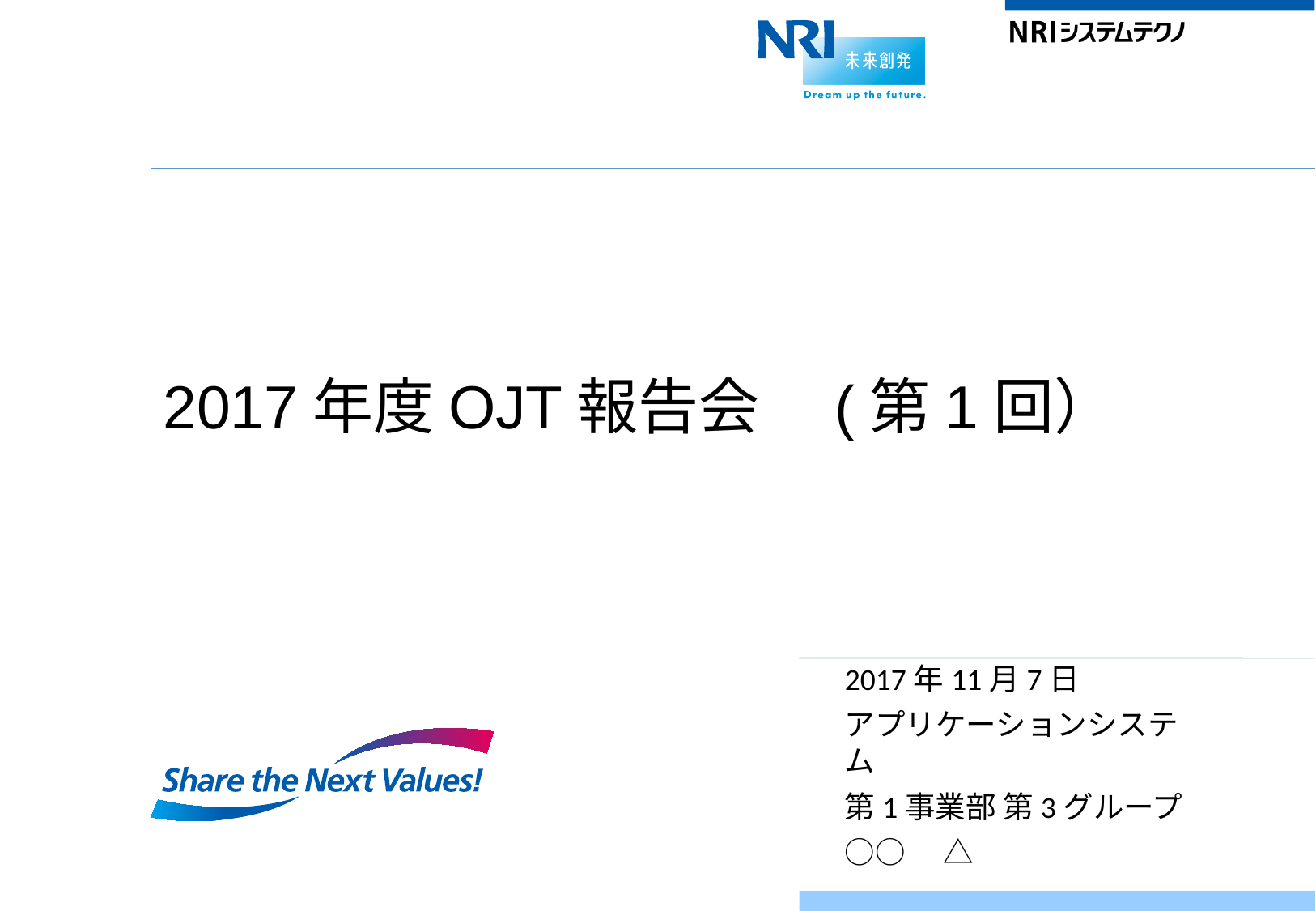

# 2017年度OJT報告会　(第1回）
2017年11月7日
アプリケーションシステム
第1事業部 第3グループ
○○　△